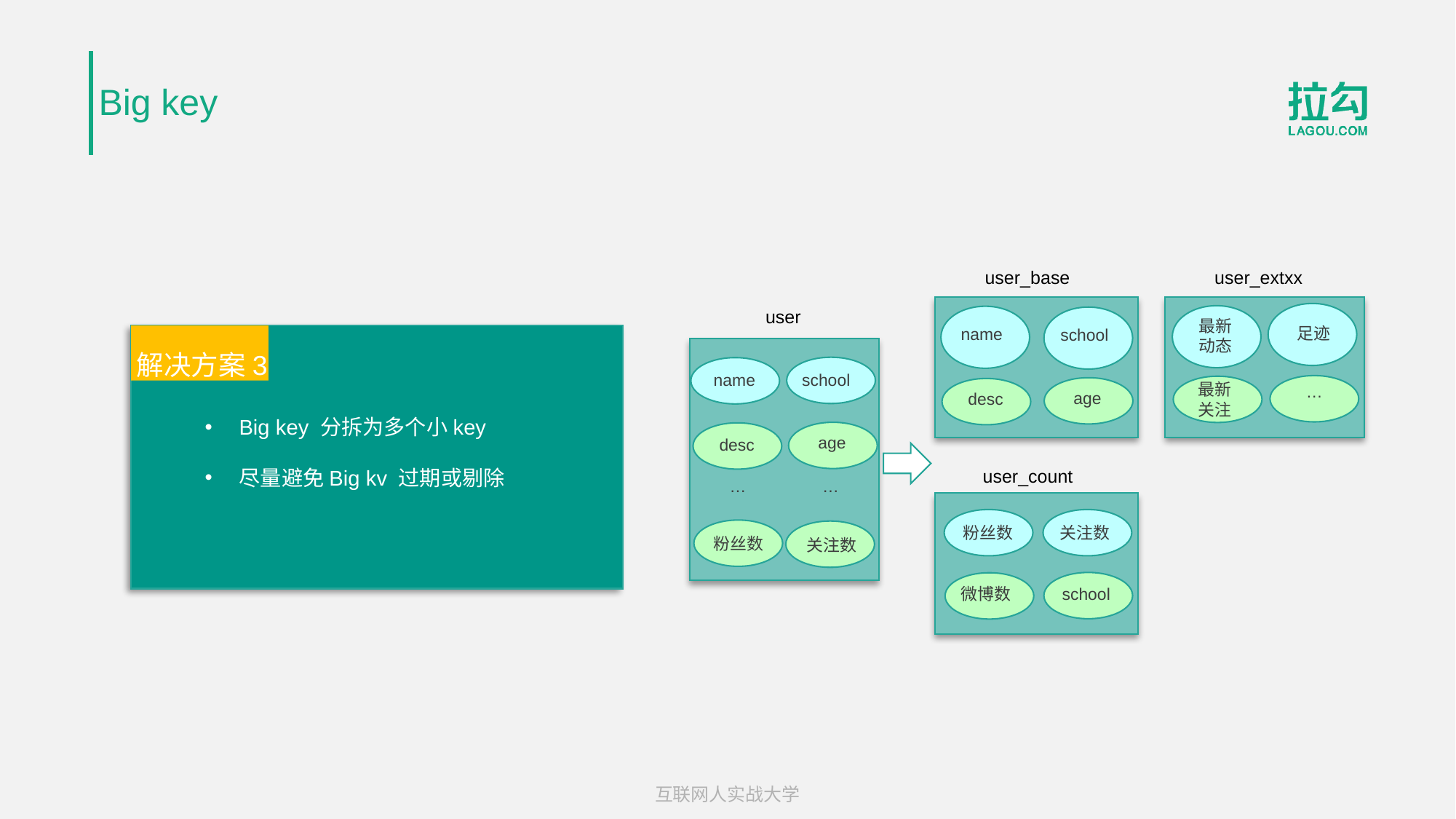

Big key
user_base
user_extxx

user

解决方案3
最新
动态
足迹
name
school

Big key 分拆为多个小key
尽量避免Big kv 过期或剔除

school
name
最新
关注

…

age
desc

age
desc

user_count
…
…

粉丝数
关注数

粉丝数
关注数

微博数
school